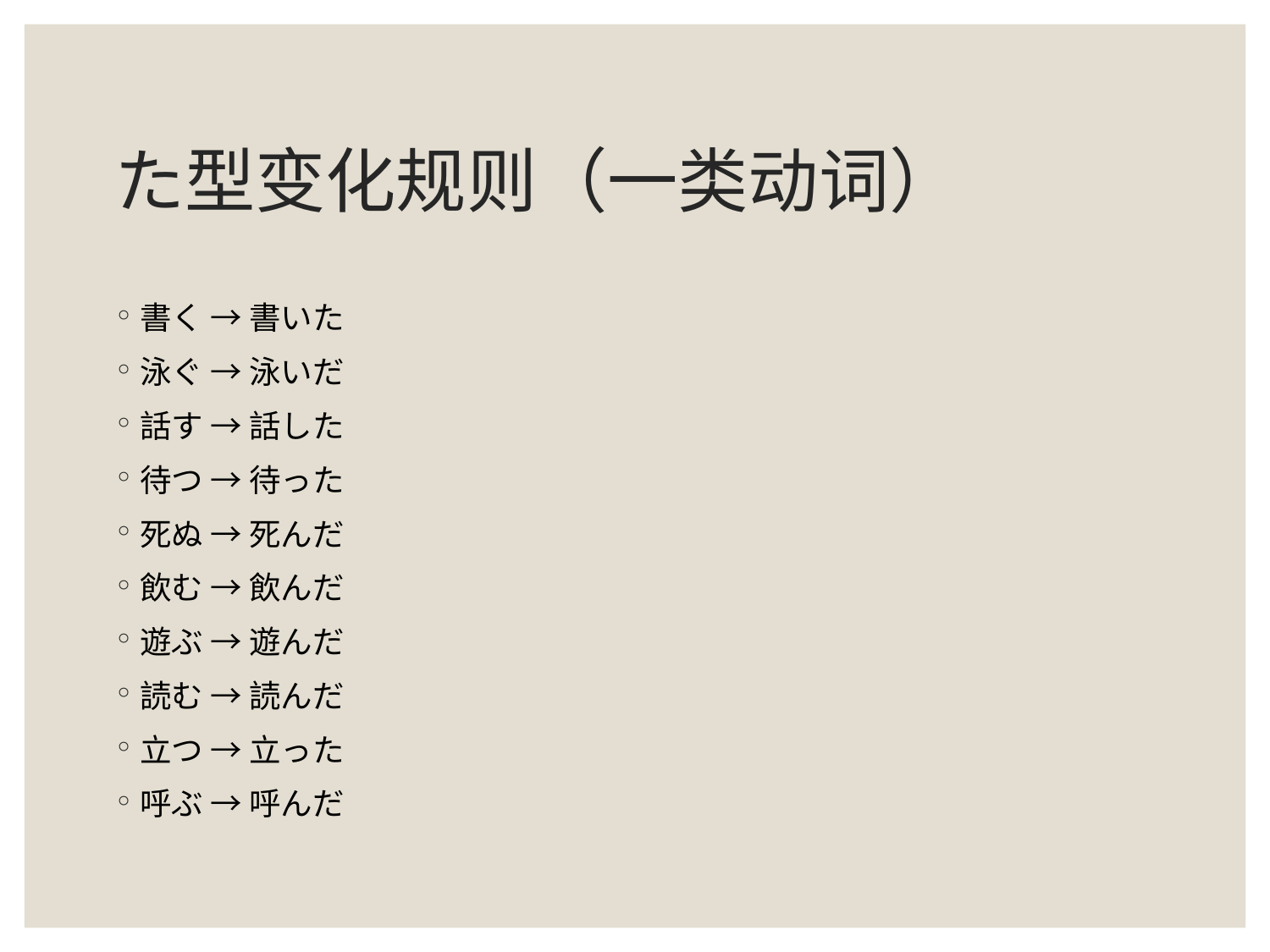

# た型变化规则（一类动词）
書く → 書いた
泳ぐ → 泳いだ
話す → 話した
待つ → 待った
死ぬ → 死んだ
飲む → 飲んだ
遊ぶ → 遊んだ
読む → 読んだ
立つ → 立った
呼ぶ → 呼んだ